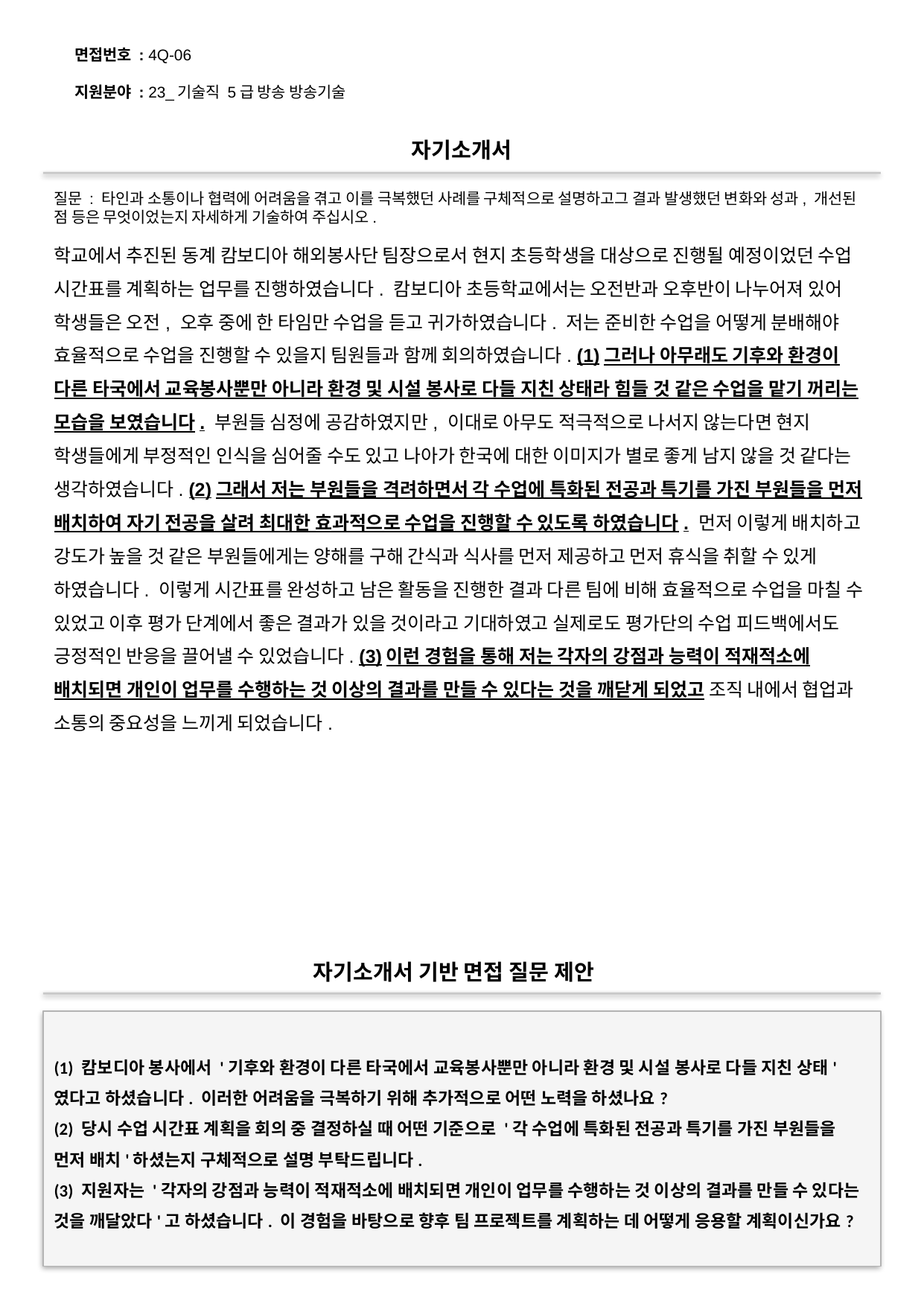

면접번호 : 4Q-06

지원분야 : 23_기술직 5급 방송 방송기술
#

자기소개서

질문 : 타인과 소통이나 협력에 어려움을 겪고 이를 극복했던 사례를 구체적으로 설명하고그 결과 발생했던 변화와 성과, 개선된 점 등은 무엇이었는지 자세하게 기술하여 주십시오.

학교에서 추진된 동계 캄보디아 해외봉사단 팀장으로서 현지 초등학생을 대상으로 진행될 예정이었던 수업 시간표를 계획하는 업무를 진행하였습니다. 캄보디아 초등학교에서는 오전반과 오후반이 나누어져 있어 학생들은 오전, 오후 중에 한 타임만 수업을 듣고 귀가하였습니다. 저는 준비한 수업을 어떻게 분배해야 효율적으로 수업을 진행할 수 있을지 팀원들과 함께 회의하였습니다. (1)그러나 아무래도 기후와 환경이 다른 타국에서 교육봉사뿐만 아니라 환경 및 시설 봉사로 다들 지친 상태라 힘들 것 같은 수업을 맡기 꺼리는 모습을 보였습니다. 부원들 심정에 공감하였지만, 이대로 아무도 적극적으로 나서지 않는다면 현지 학생들에게 부정적인 인식을 심어줄 수도 있고 나아가 한국에 대한 이미지가 별로 좋게 남지 않을 것 같다는 생각하였습니다. (2)그래서 저는 부원들을 격려하면서 각 수업에 특화된 전공과 특기를 가진 부원들을 먼저 배치하여 자기 전공을 살려 최대한 효과적으로 수업을 진행할 수 있도록 하였습니다. 먼저 이렇게 배치하고 강도가 높을 것 같은 부원들에게는 양해를 구해 간식과 식사를 먼저 제공하고 먼저 휴식을 취할 수 있게 하였습니다. 이렇게 시간표를 완성하고 남은 활동을 진행한 결과 다른 팀에 비해 효율적으로 수업을 마칠 수 있었고 이후 평가 단계에서 좋은 결과가 있을 것이라고 기대하였고 실제로도 평가단의 수업 피드백에서도 긍정적인 반응을 끌어낼 수 있었습니다. (3)이런 경험을 통해 저는 각자의 강점과 능력이 적재적소에 배치되면 개인이 업무를 수행하는 것 이상의 결과를 만들 수 있다는 것을 깨닫게 되었고 조직 내에서 협업과 소통의 중요성을 느끼게 되었습니다.

자기소개서 기반 면접 질문 제안

(1) 캄보디아 봉사에서 '기후와 환경이 다른 타국에서 교육봉사뿐만 아니라 환경 및 시설 봉사로 다들 지친 상태'였다고 하셨습니다. 이러한 어려움을 극복하기 위해 추가적으로 어떤 노력을 하셨나요?
(2) 당시 수업 시간표 계획을 회의 중 결정하실 때 어떤 기준으로 '각 수업에 특화된 전공과 특기를 가진 부원들을 먼저 배치'하셨는지 구체적으로 설명 부탁드립니다.
(3) 지원자는 '각자의 강점과 능력이 적재적소에 배치되면 개인이 업무를 수행하는 것 이상의 결과를 만들 수 있다는 것을 깨달았다'고 하셨습니다. 이 경험을 바탕으로 향후 팀 프로젝트를 계획하는 데 어떻게 응용할 계획이신가요?